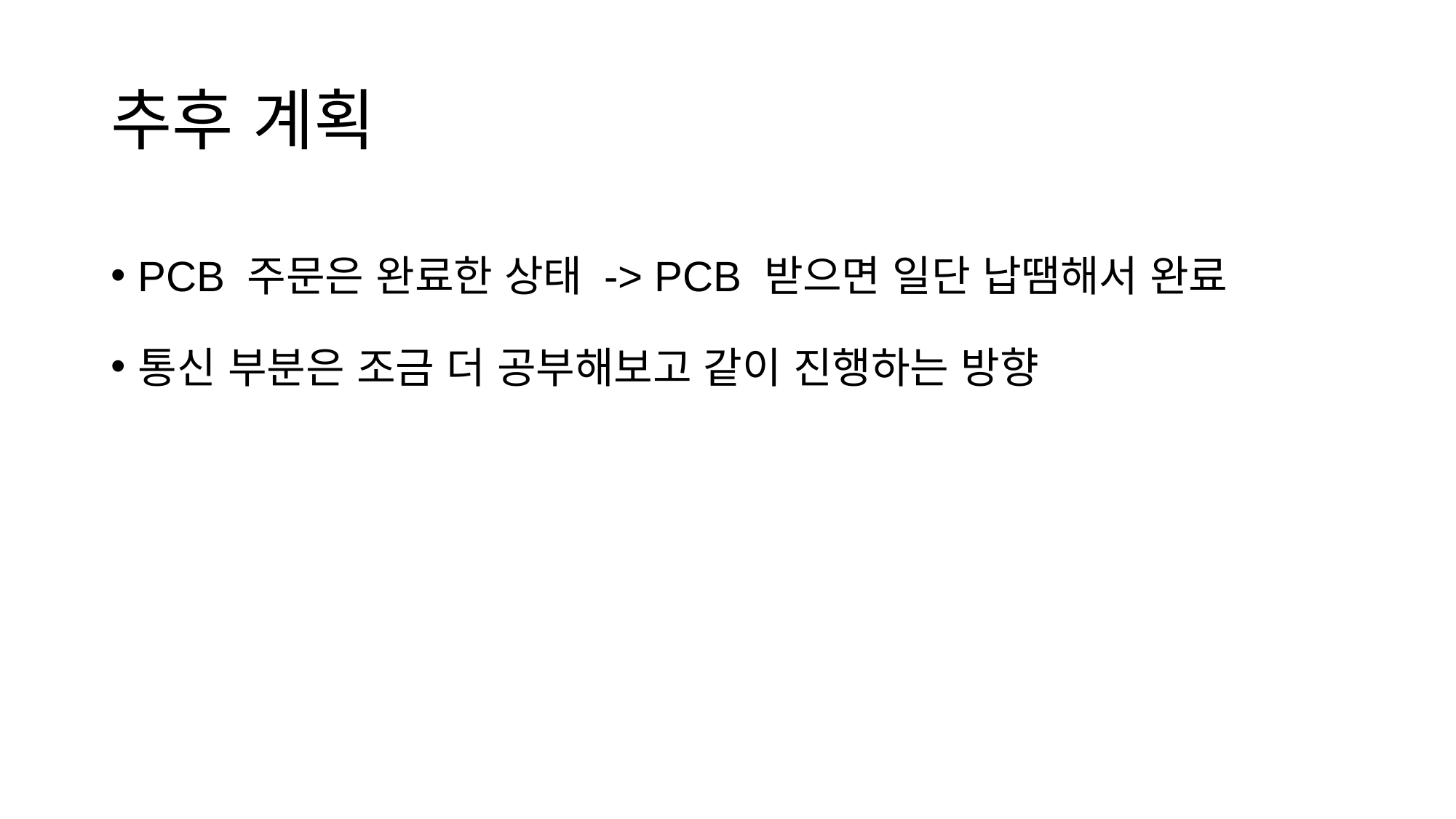

# 추후 계획
PCB 주문은 완료한 상태 -> PCB 받으면 일단 납땜해서 완료
통신 부분은 조금 더 공부해보고 같이 진행하는 방향